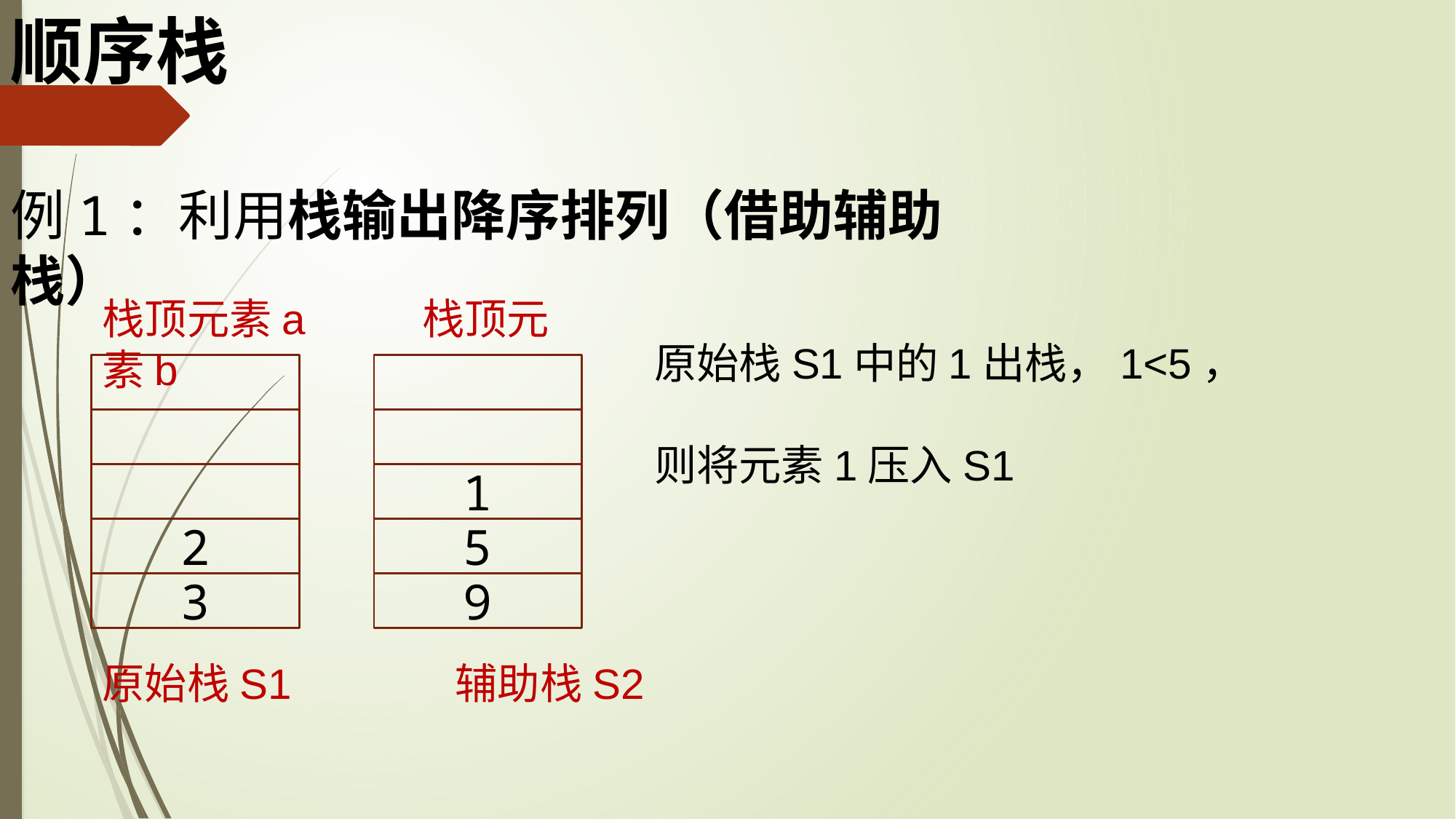

顺序栈
例1：利用栈输出降序排列（借助辅助栈）
栈顶元素a         栈顶元素b
原始栈S1中的1出栈，1<5，

则将元素1压入S1

1
2
5
3
9
原始栈S1             辅助栈S2